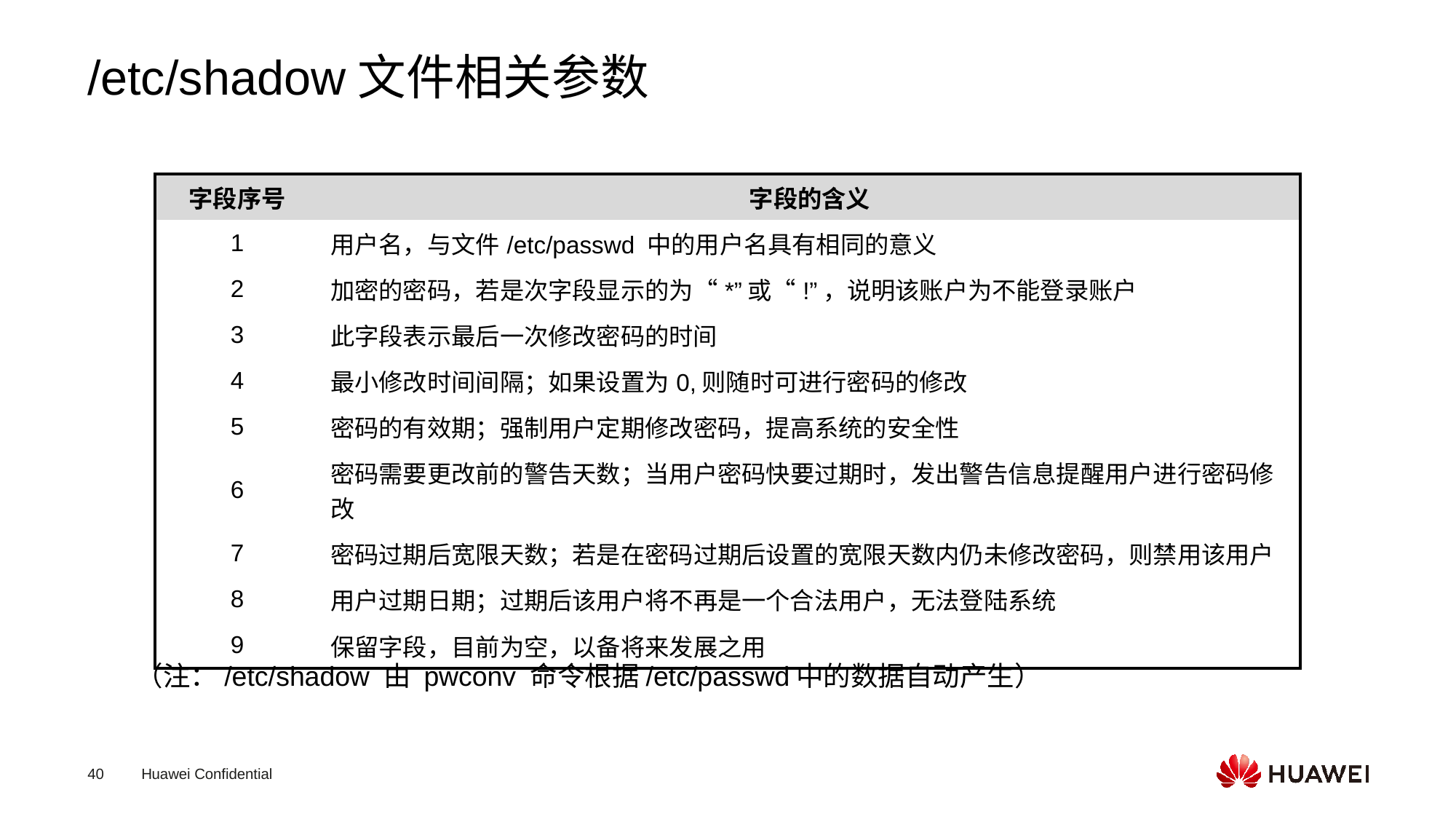

# /etc/shadow文件相关参数

| 字段序号 | 字段的含义 |
| --- | --- |
| 1 | 用户名，与文件/etc/passwd 中的用户名具有相同的意义 |
| 2 | 加密的密码，若是次字段显示的为“\*”或“!”，说明该账户为不能登录账户 |
| 3 | 此字段表示最后一次修改密码的时间 |
| 4 | 最小修改时间间隔；如果设置为0,则随时可进行密码的修改 |
| 5 | 密码的有效期；强制用户定期修改密码，提高系统的安全性 |
| 6 | 密码需要更改前的警告天数；当用户密码快要过期时，发出警告信息提醒用户进行密码修改 |
| 7 | 密码过期后宽限天数；若是在密码过期后设置的宽限天数内仍未修改密码，则禁用该用户 |
| 8 | 用户过期日期；过期后该用户将不再是一个合法用户，无法登陆系统 |
| 9 | 保留字段，目前为空，以备将来发展之用 |
（注：/etc/shadow 由 pwconv 命令根据/etc/passwd中的数据自动产生）